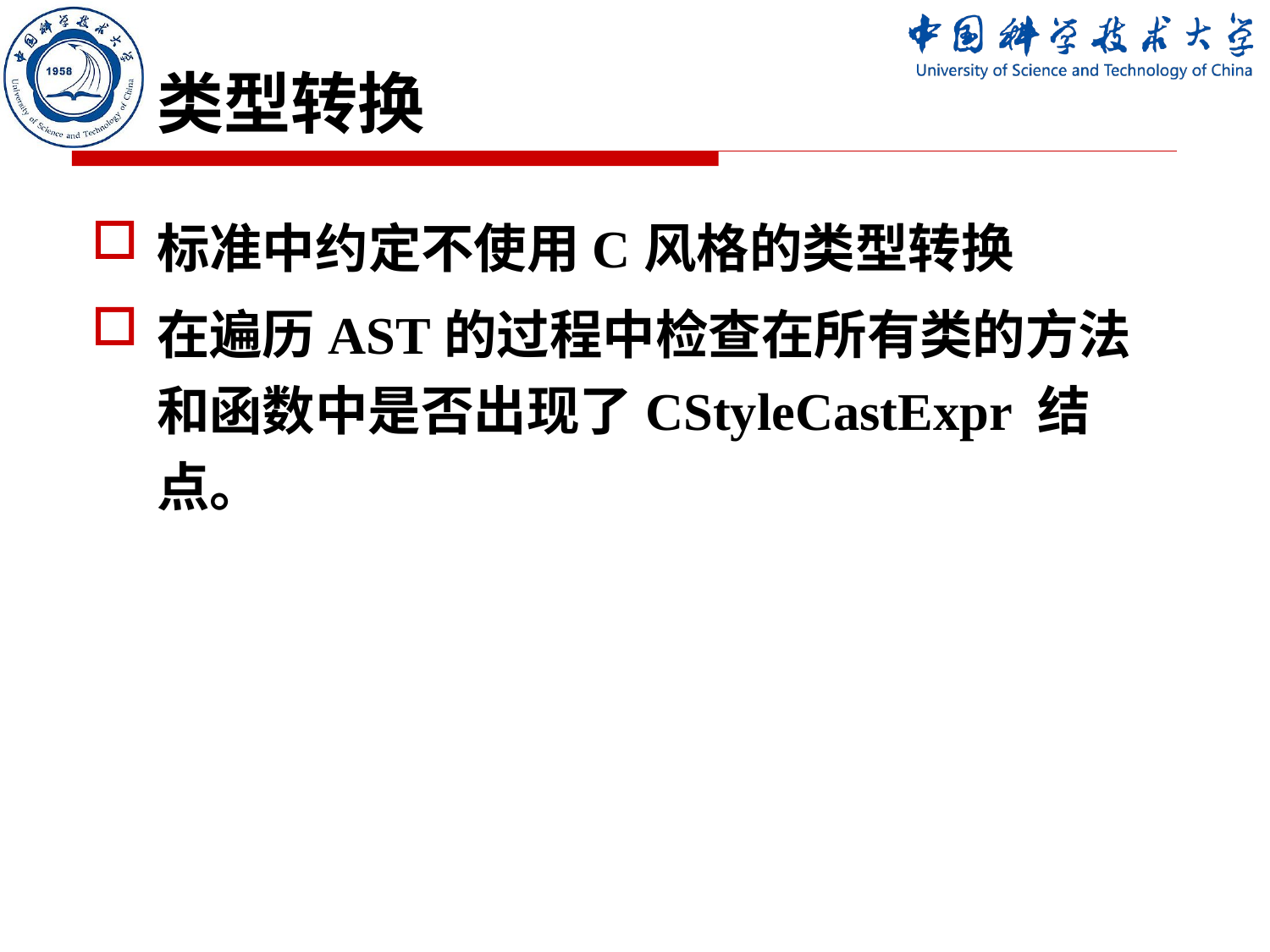

# 类型转换
标准中约定不使用C风格的类型转换
在遍历AST的过程中检查在所有类的方法和函数中是否出现了CStyleCastExpr 结点。

35